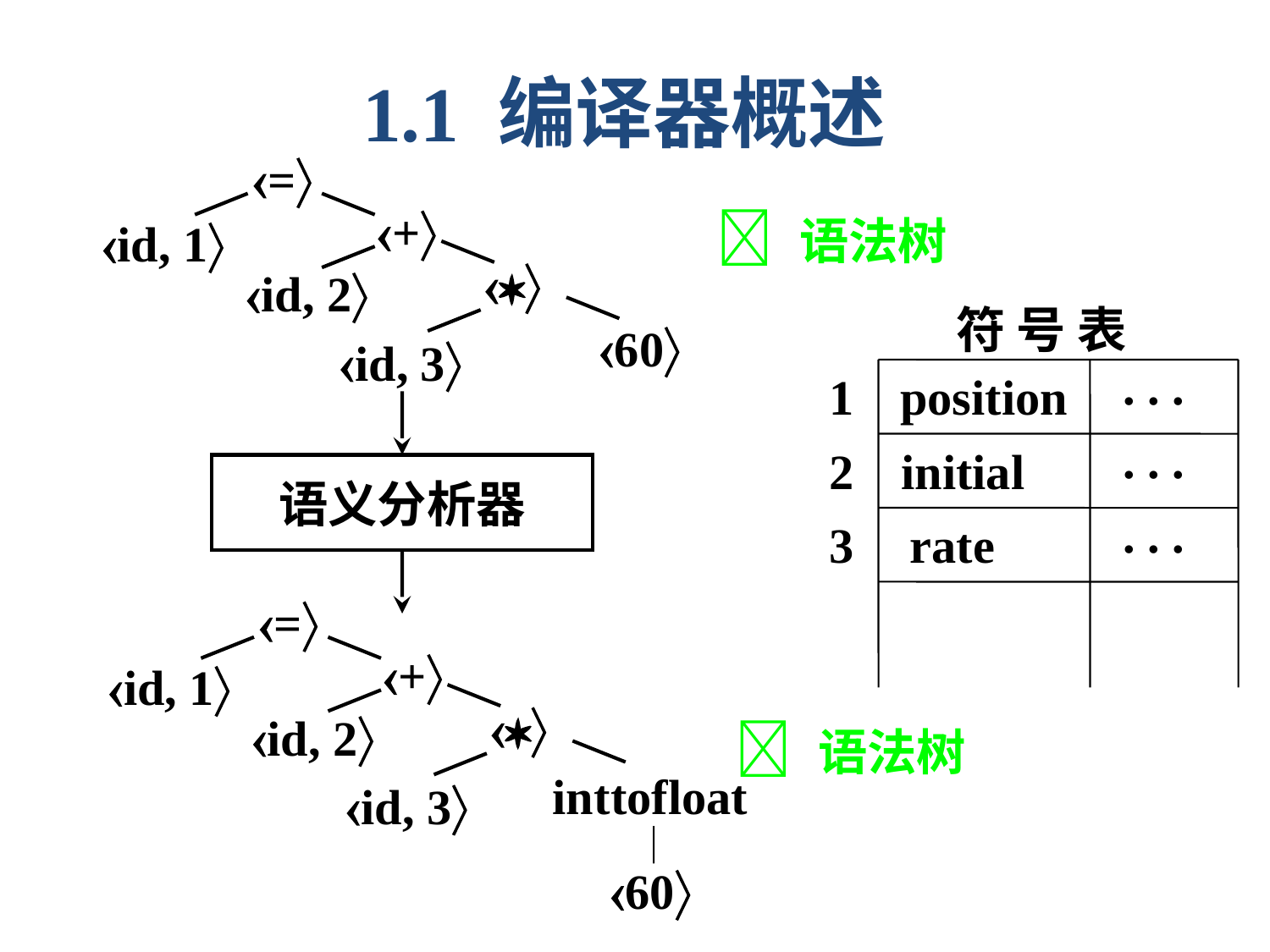

1.1 编译器概述
〈=〉

〈+〉
〈id, 1〉

〈∗〉
〈id, 2〉

〈60〉
〈id, 3〉

语义分析器

〈=〉

〈+〉
〈id, 1〉

〈∗〉
〈id, 2〉

inttofloat
〈id, 3〉

〈60〉
← 语法树
符 号 表
. . .
1

position

. . .
2
initial

. . .
3
rate

← 语法树